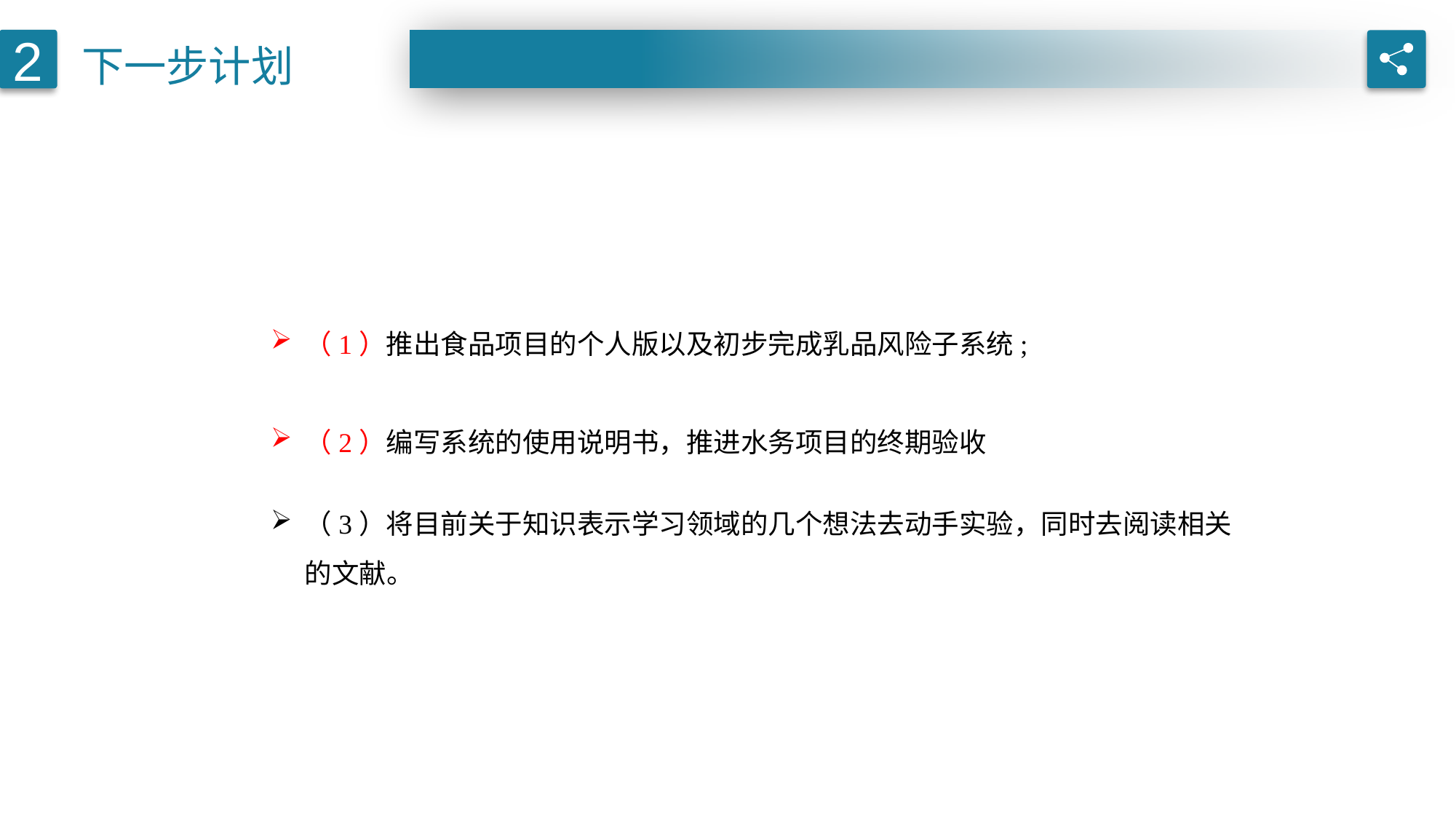

下一步计划
2

（1）推出食品项目的个人版以及初步完成乳品风险子系统;

（2）编写系统的使用说明书，推进水务项目的终期验收

（3）将目前关于知识表示学习领域的几个想法去动手实验，同时去阅读相关的文献。